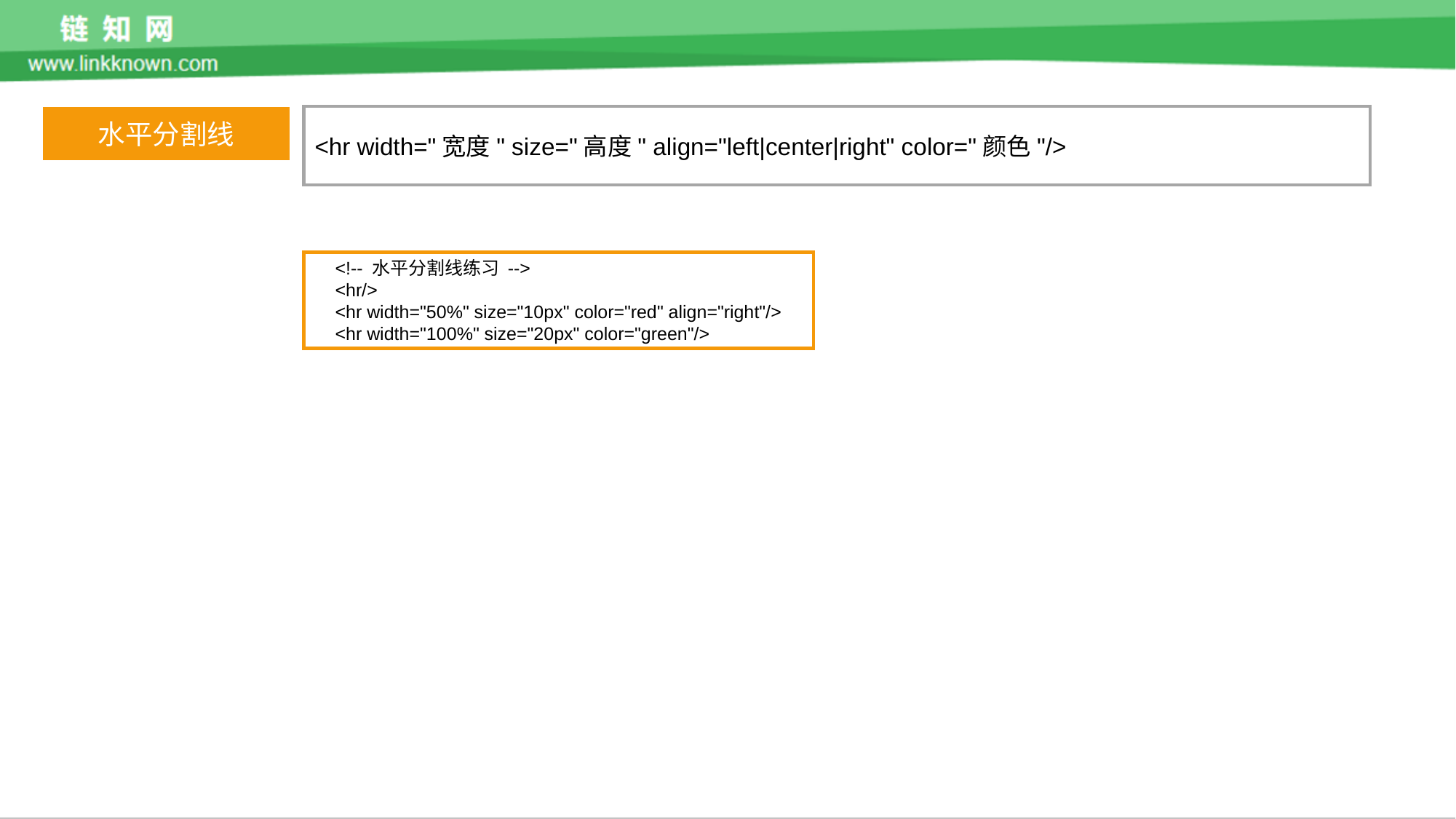

水平分割线
<hr width="宽度" size="高度" align="left|center|right" color="颜色"/>
    <!-- 水平分割线练习 -->
    <hr/>
    <hr width="50%" size="10px" color="red" align="right"/>
    <hr width="100%" size="20px" color="green"/>